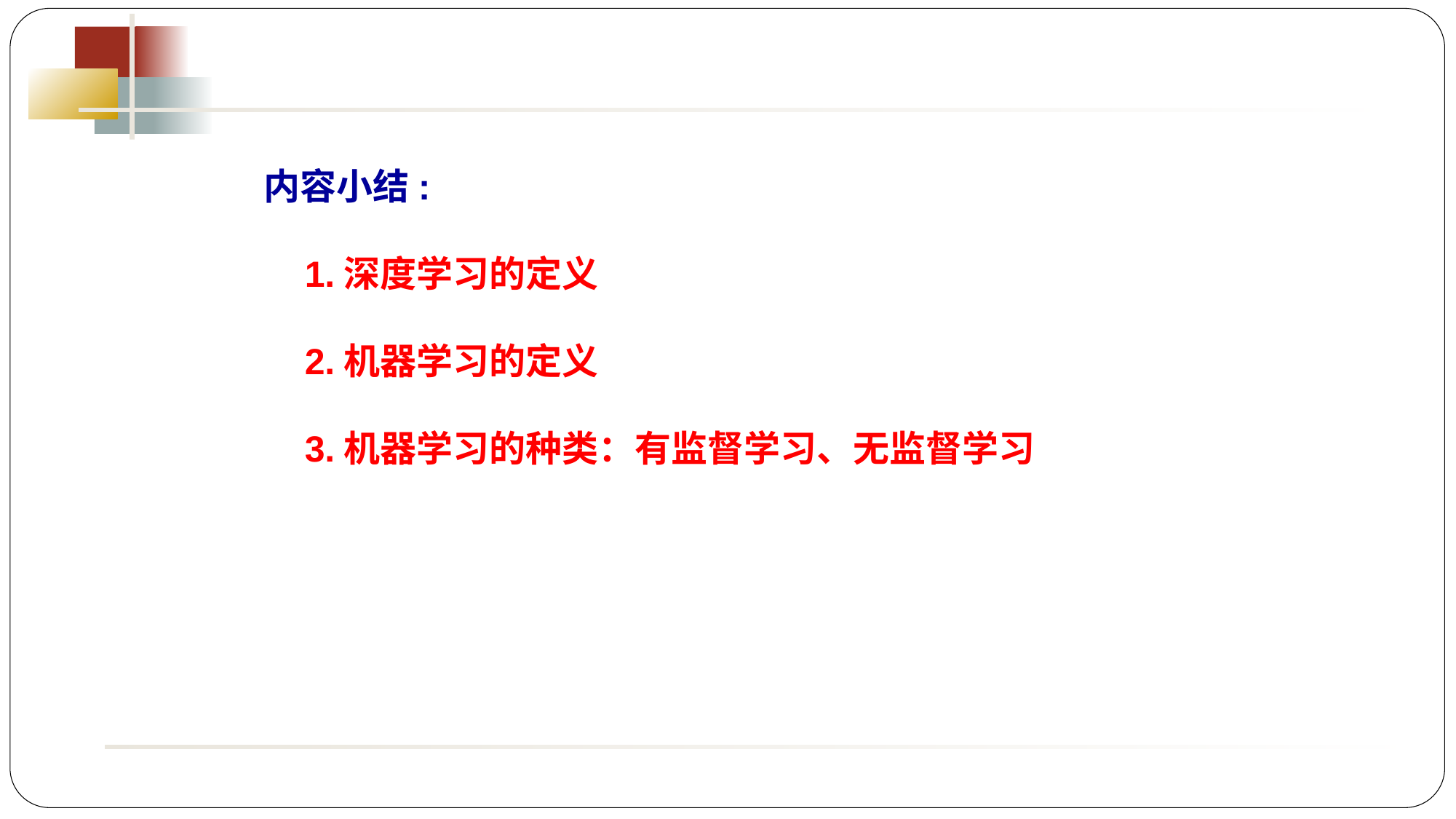

内容小结:
    1.深度学习的定义
    2.机器学习的定义
    3.机器学习的种类：有监督学习、无监督学习